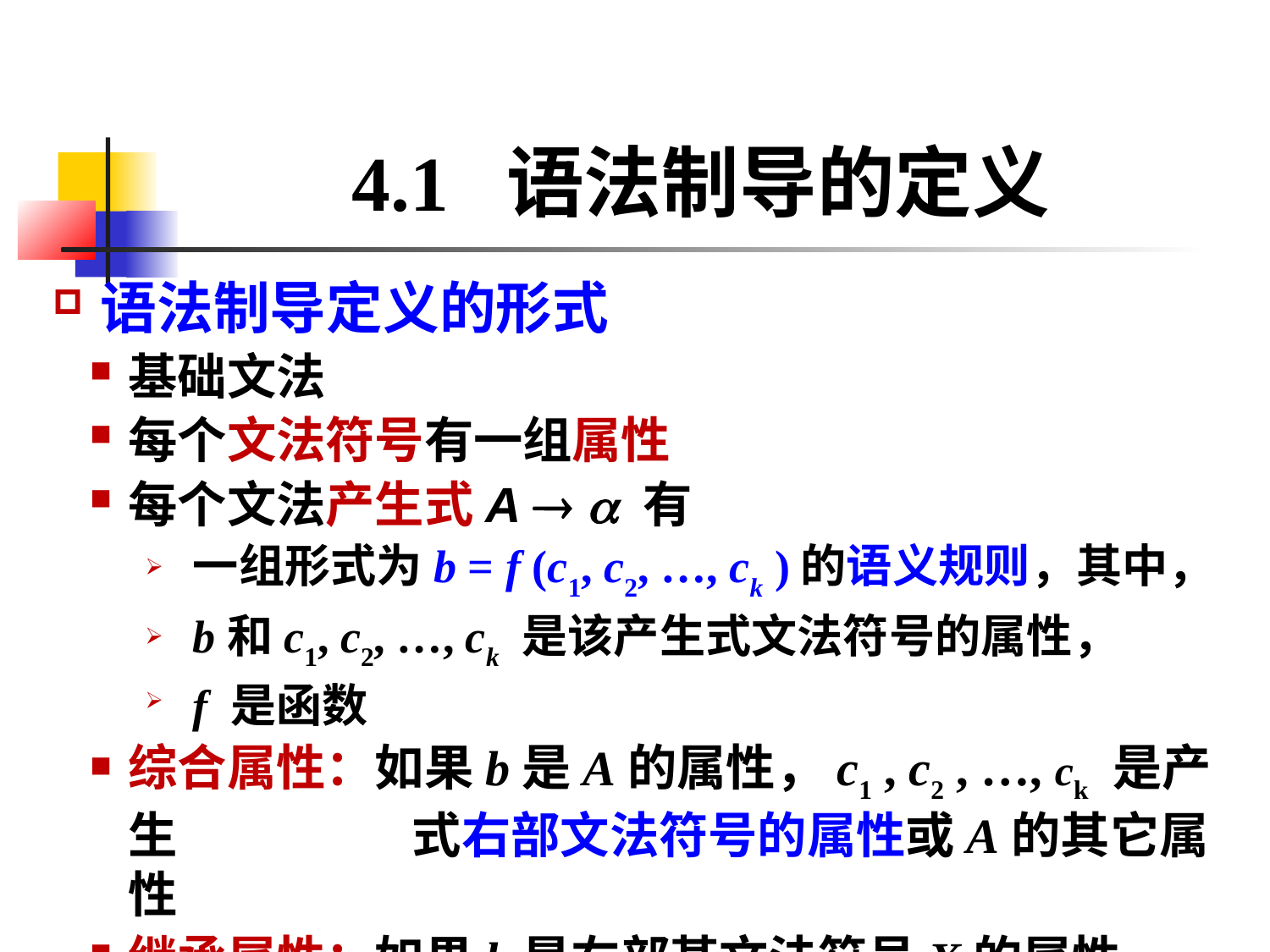

4.1  语法制导的定义
语法制导定义的形式
基础文法
每个文法符号有一组属性
每个文法产生式A → α 有
一组形式为b = f (c1, c2, …, ck )的语义规则，其中，
b和c1, c2, …, ck 是该产生式文法符号的属性，
f 是函数
综合属性：如果b是A的属性，c1 , c2 , …, ck 是产生	              式右部文法符号的属性或A的其它属性
继承属性：如果b是右部某文法符号X的属性，……